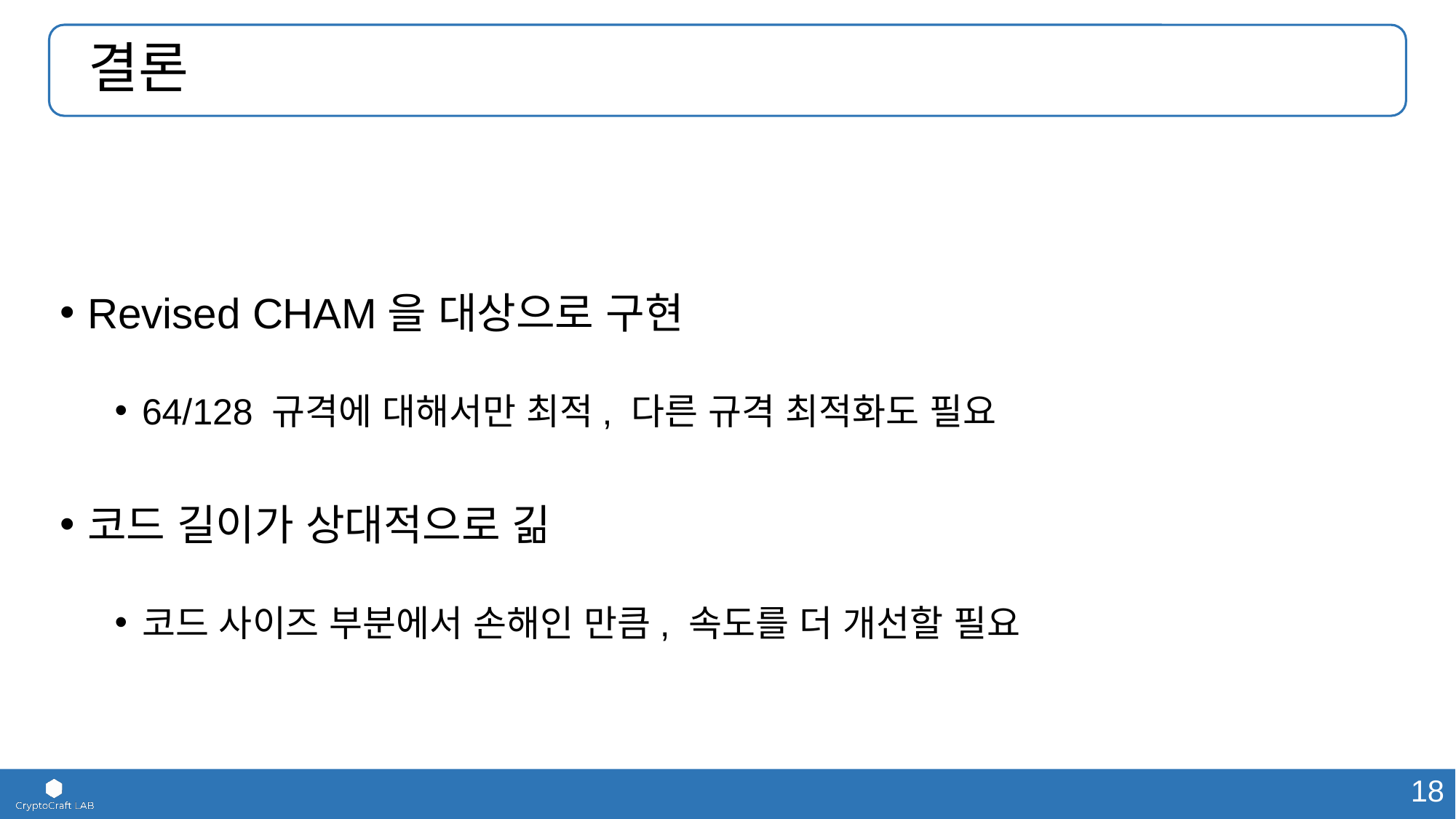

# 결론
Revised CHAM을 대상으로 구현
64/128 규격에 대해서만 최적, 다른 규격 최적화도 필요
코드 길이가 상대적으로 긺
코드 사이즈 부분에서 손해인 만큼, 속도를 더 개선할 필요